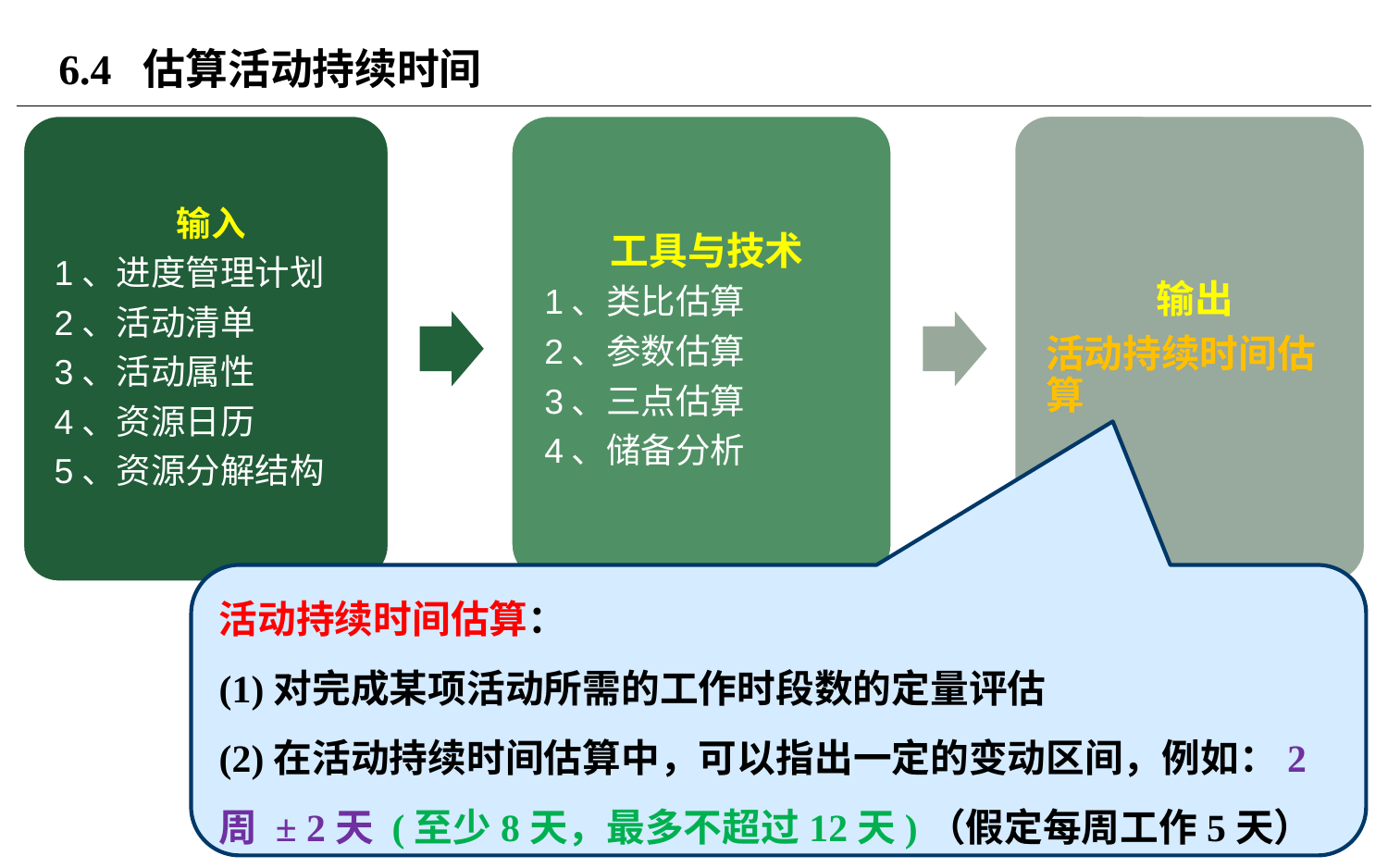

# 6.4  估算活动持续时间
输入
1、进度管理计划
2、活动清单
3、活动属性
4、资源日历
5、资源分解结构

工具与技术
1、类比估算
2、参数估算
3、三点估算
4、储备分析

输出
活动持续时间估算

活动持续时间估算：
(1)对完成某项活动所需的工作时段数的定量评估
(2)在活动持续时间估算中，可以指出一定的变动区间，例如：2周 ± 2天 (至少8天，最多不超过12天)（假定每周工作5天）